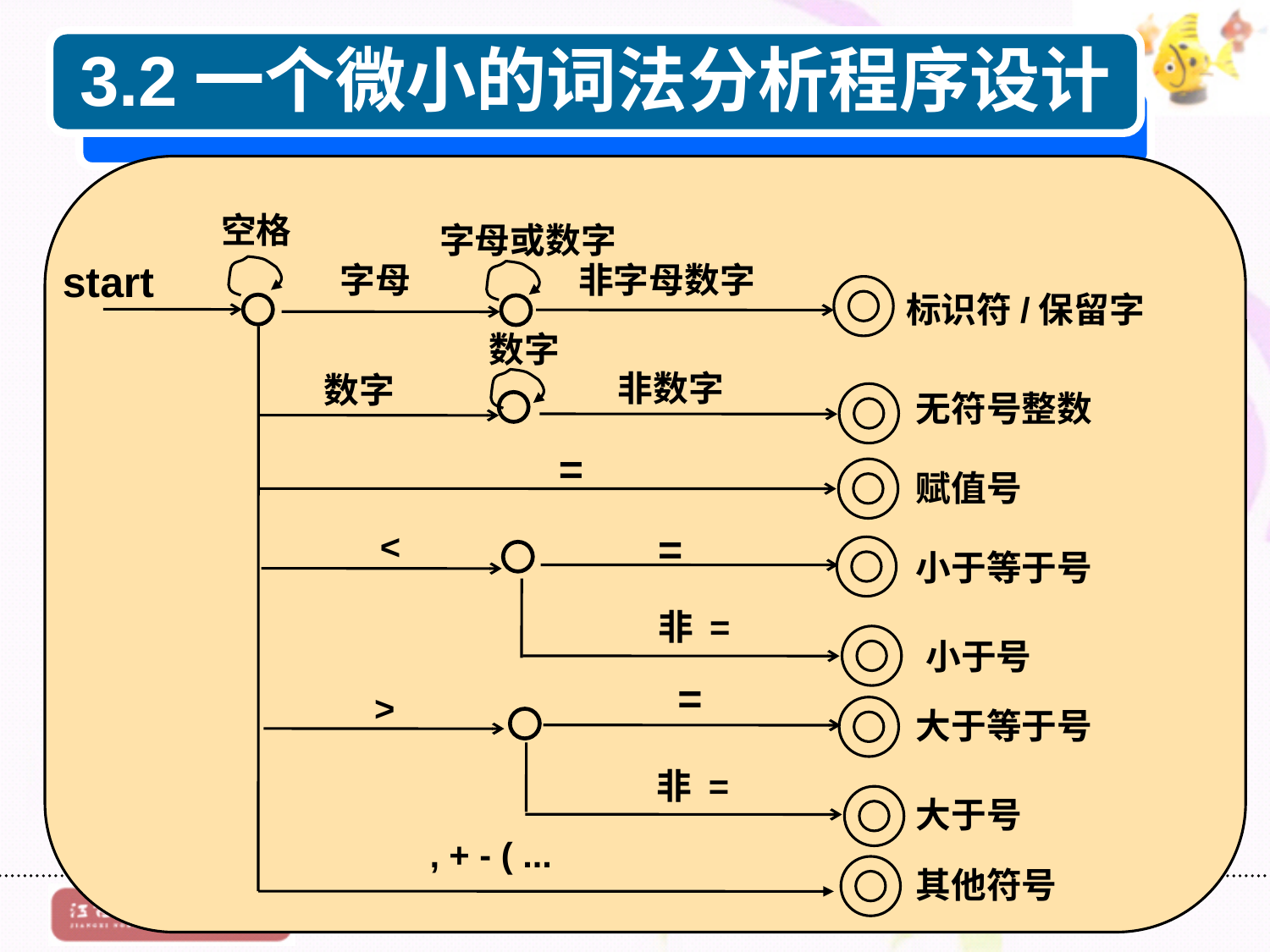

3.2一个微小的词法分析程序设计

空格
字母或数字

start
字母
非字母数字

标识符/保留字
数字

非数字

无符号整数
=

赋值号
<
=

小于等于号
非 =

小于号
=
>

大于等于号
非 =

大于号
, + - ( ...

其他符号

数字